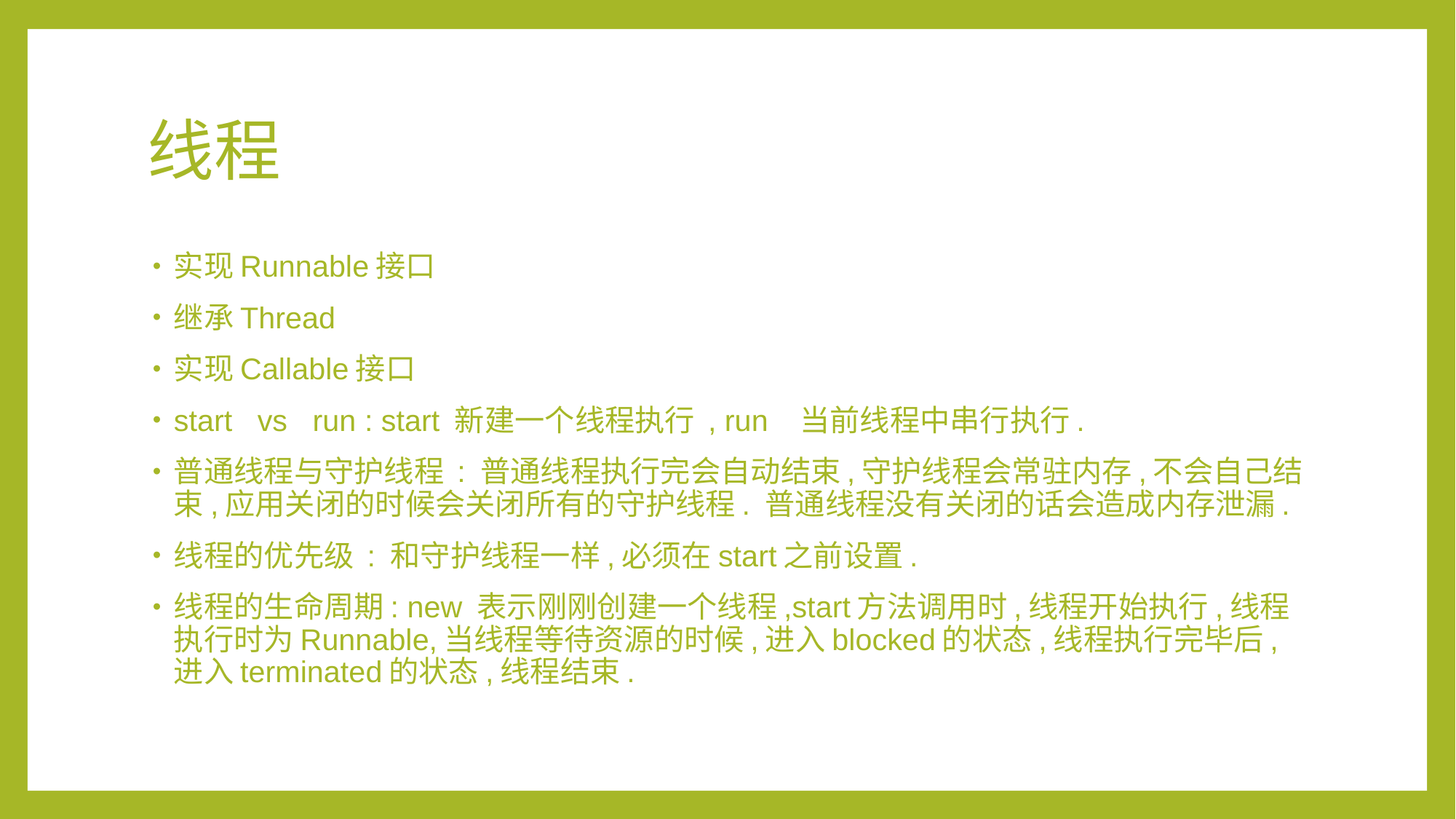

# 线程
实现Runnable接口
继承Thread
实现Callable接口
start   vs   run : start 新建一个线程执行 , run   当前线程中串行执行.
普通线程与守护线程 : 普通线程执行完会自动结束,守护线程会常驻内存,不会自己结束,应用关闭的时候会关闭所有的守护线程. 普通线程没有关闭的话会造成内存泄漏.
线程的优先级 : 和守护线程一样,必须在start之前设置.
线程的生命周期: new 表示刚刚创建一个线程,start方法调用时,线程开始执行,线程执行时为Runnable,当线程等待资源的时候,进入blocked的状态,线程执行完毕后,进入terminated的状态,线程结束.